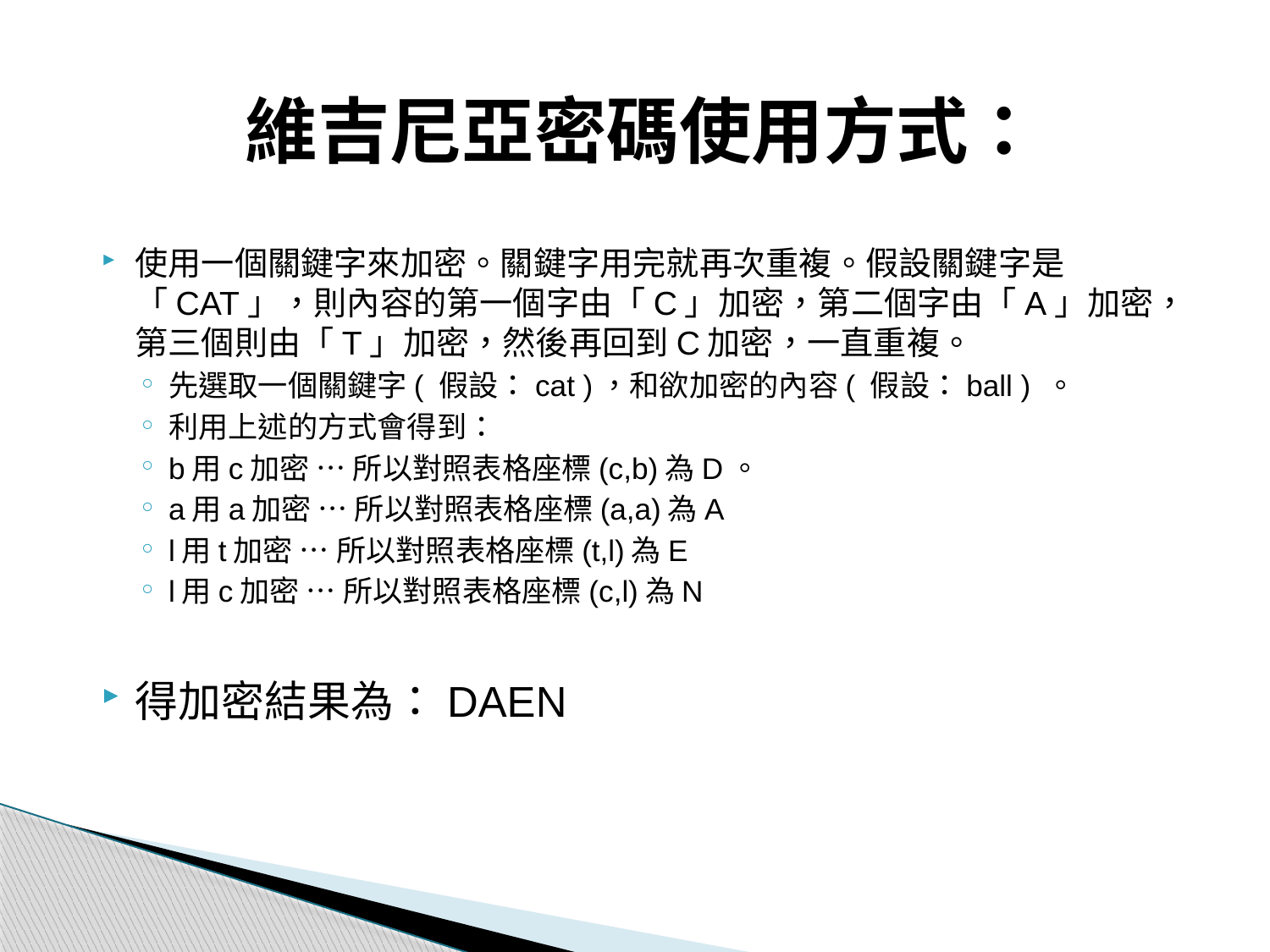

# 維吉尼亞密碼使用方式：
使用一個關鍵字來加密。關鍵字用完就再次重複。假設關鍵字是「CAT」，則內容的第一個字由「C」加密，第二個字由「A」加密，第三個則由「T」加密，然後再回到C加密，一直重複。
先選取一個關鍵字( 假設：cat )，和欲加密的內容( 假設：ball ) 。
利用上述的方式會得到：
b用c加密 … 所以對照表格座標(c,b)為D。
a用a加密 … 所以對照表格座標(a,a)為A
l用t加密 … 所以對照表格座標(t,l)為E
l用c加密 … 所以對照表格座標(c,l)為N

得加密結果為：DAEN